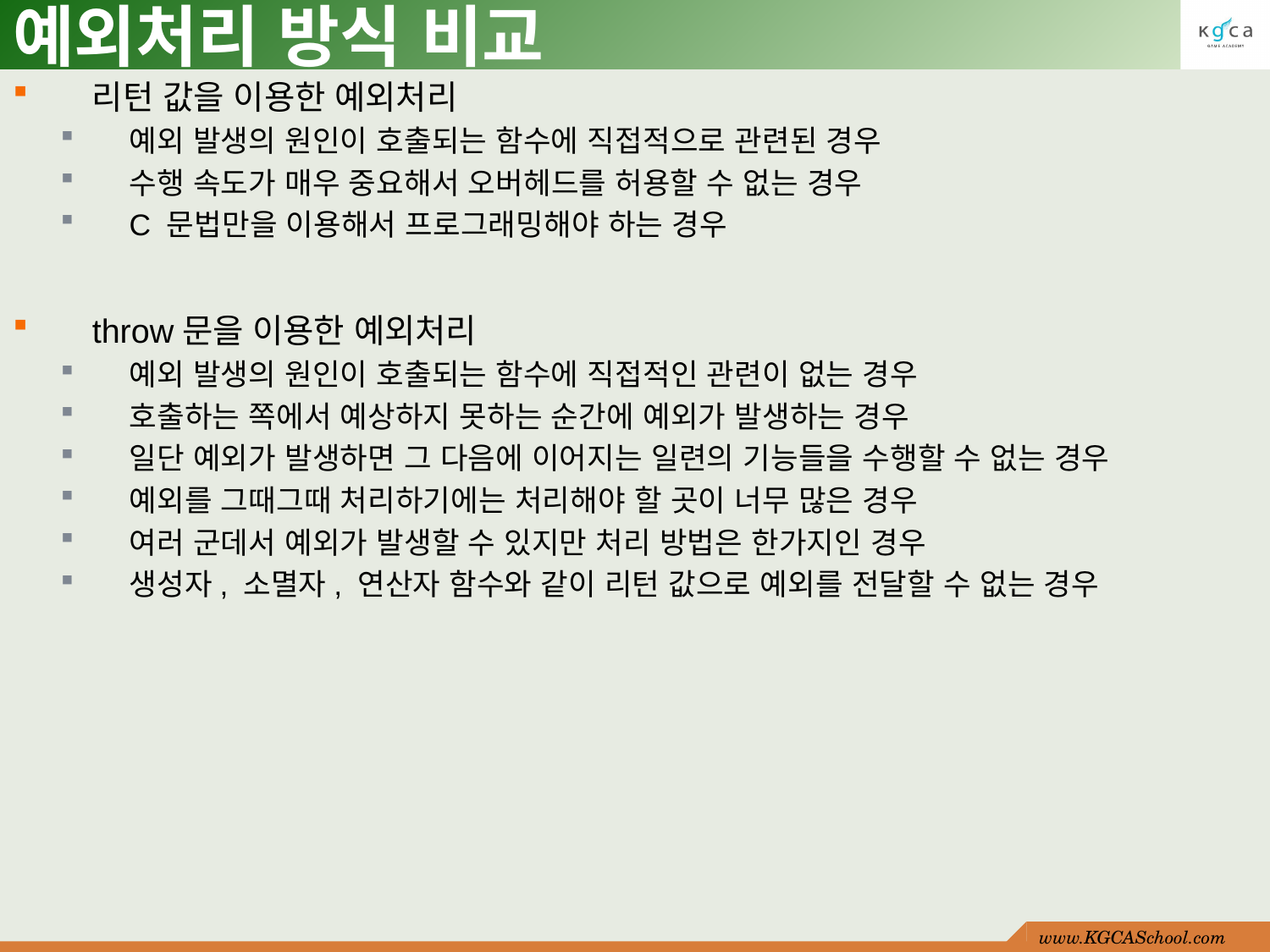

# 예외처리 방식 비교
리턴 값을 이용한 예외처리
예외 발생의 원인이 호출되는 함수에 직접적으로 관련된 경우
수행 속도가 매우 중요해서 오버헤드를 허용할 수 없는 경우
C 문법만을 이용해서 프로그래밍해야 하는 경우

throw문을 이용한 예외처리
예외 발생의 원인이 호출되는 함수에 직접적인 관련이 없는 경우
호출하는 쪽에서 예상하지 못하는 순간에 예외가 발생하는 경우
일단 예외가 발생하면 그 다음에 이어지는 일련의 기능들을 수행할 수 없는 경우
예외를 그때그때 처리하기에는 처리해야 할 곳이 너무 많은 경우
여러 군데서 예외가 발생할 수 있지만 처리 방법은 한가지인 경우
생성자, 소멸자, 연산자 함수와 같이 리턴 값으로 예외를 전달할 수 없는 경우